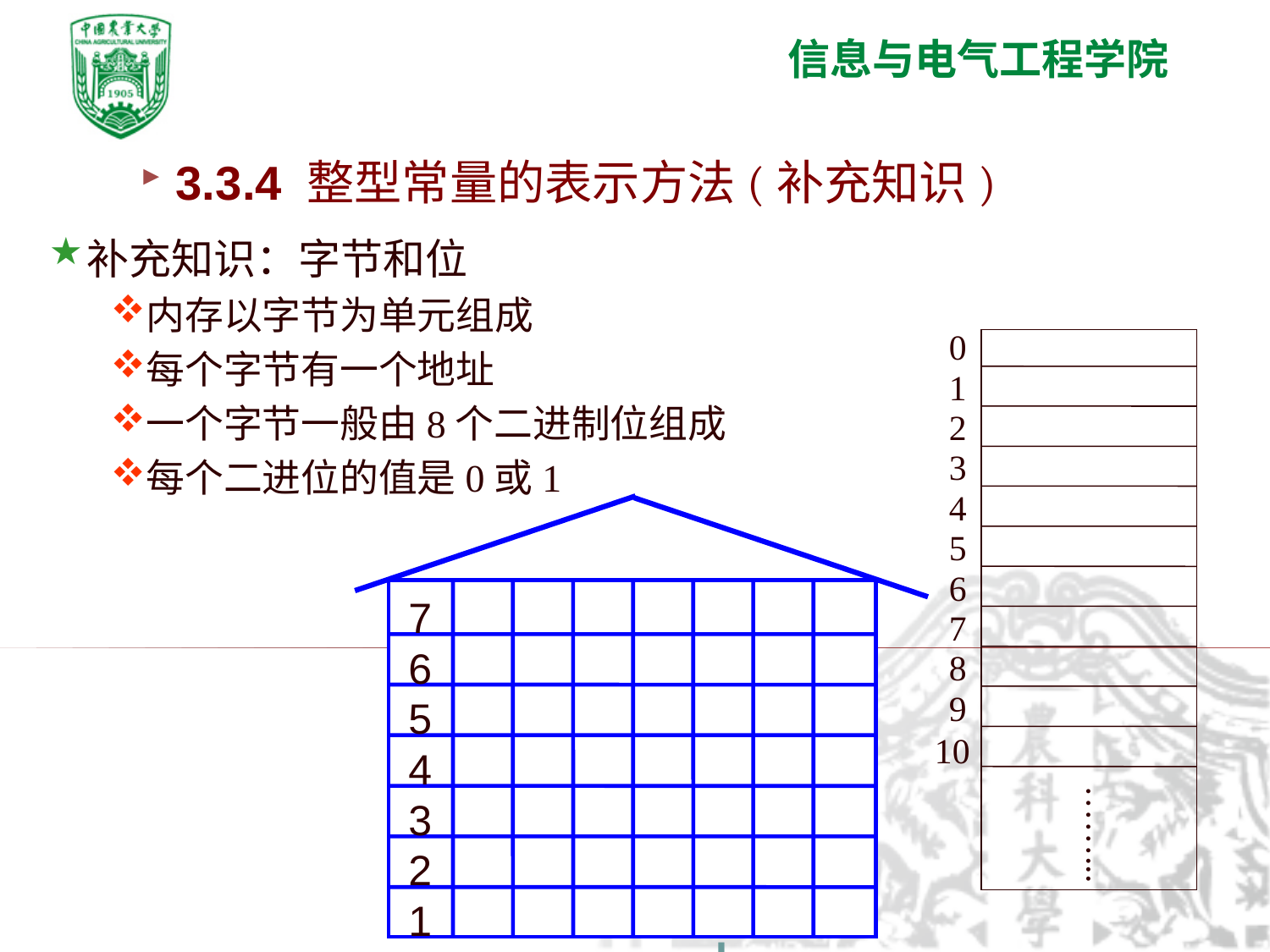

3.3.4 整型常量的表示方法(补充知识)

补充知识：字节和位
内存以字节为单元组成
每个字节有一个地址
一个字节一般由8个二进制位组成
每个二进位的值是0或1
0

1

2

3

4

5

6

7

8

9

10

……...

7
6
5
4
3
2
1